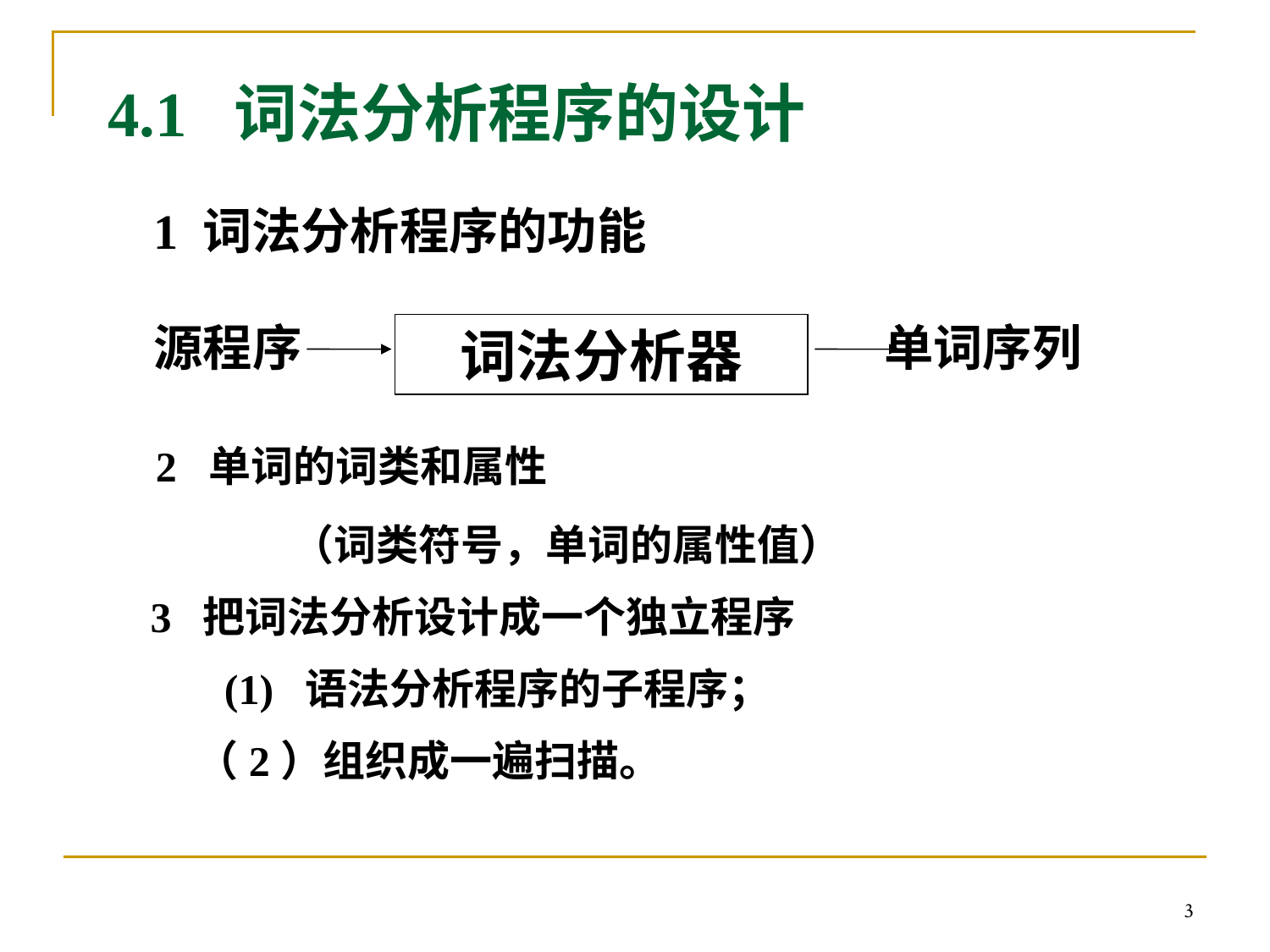

# 4.1  词法分析程序的设计
  1 词法分析程序的功能
 源程序                                                    单词序列
  2  单词的词类和属性
                （词类符号，单词的属性值）
  3  把词法分析设计成一个独立程序
         (1)  语法分析程序的子程序；
      （2）组织成一遍扫描。
词法分析器

3